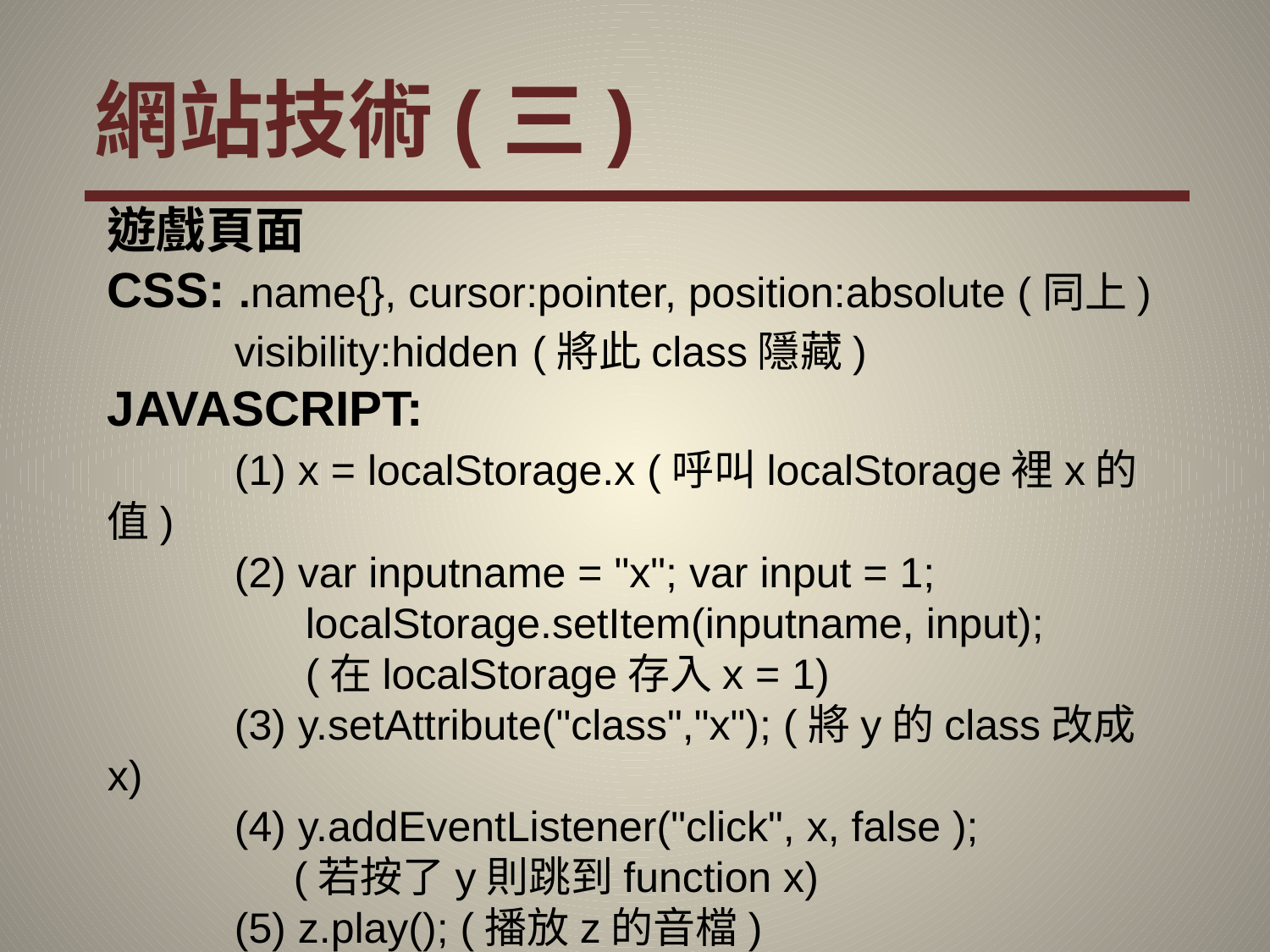

網站技術(三)
遊戲頁面
CSS: .name{}, cursor:pointer, position:absolute (同上)
	visibility:hidden (將此class隱藏)
JAVASCRIPT:
	(1) x = localStorage.x (呼叫localStorage裡x的值)
	(2) var inputname = "x"; var input = 1;
	      localStorage.setItem(inputname, input);
	      (在localStorage存入x = 1)
	(3) y.setAttribute("class","x"); (將y的class改成x)
	(4) y.addEventListener("click", x, false );
	     (若按了y則跳到function x)
	(5) z.play(); (播放z的音檔)
	(6) z.addEventListener( "ended", k, false );
	     (z播完跳到function k)